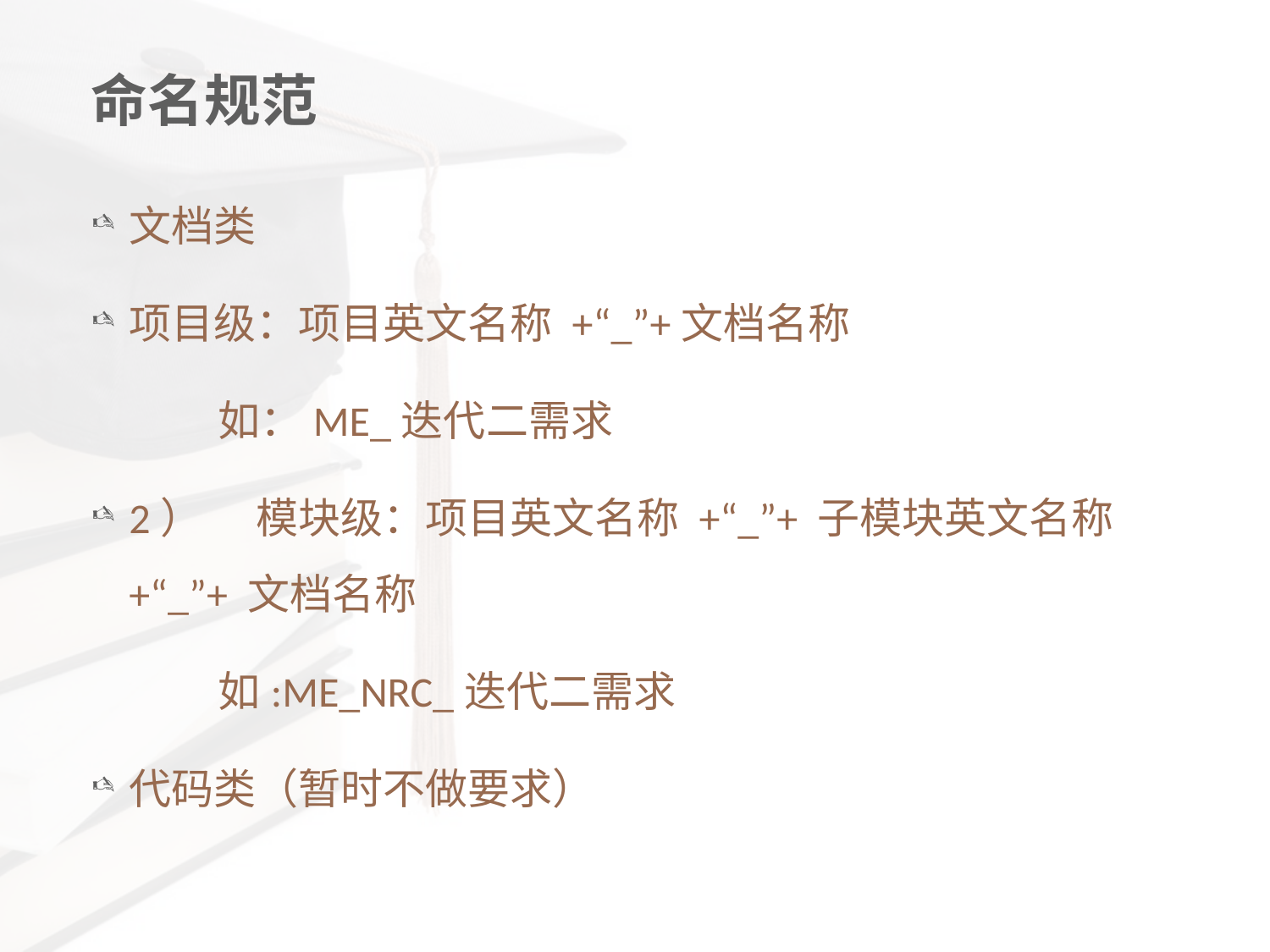

# 命名规范
文档类
项目级：项目英文名称 +“_”+文档名称
	如：ME_迭代二需求
2）	模块级：项目英文名称 +“_”+ 子模块英文名称+“_”+ 文档名称
	如:ME_NRC_迭代二需求
代码类（暂时不做要求）